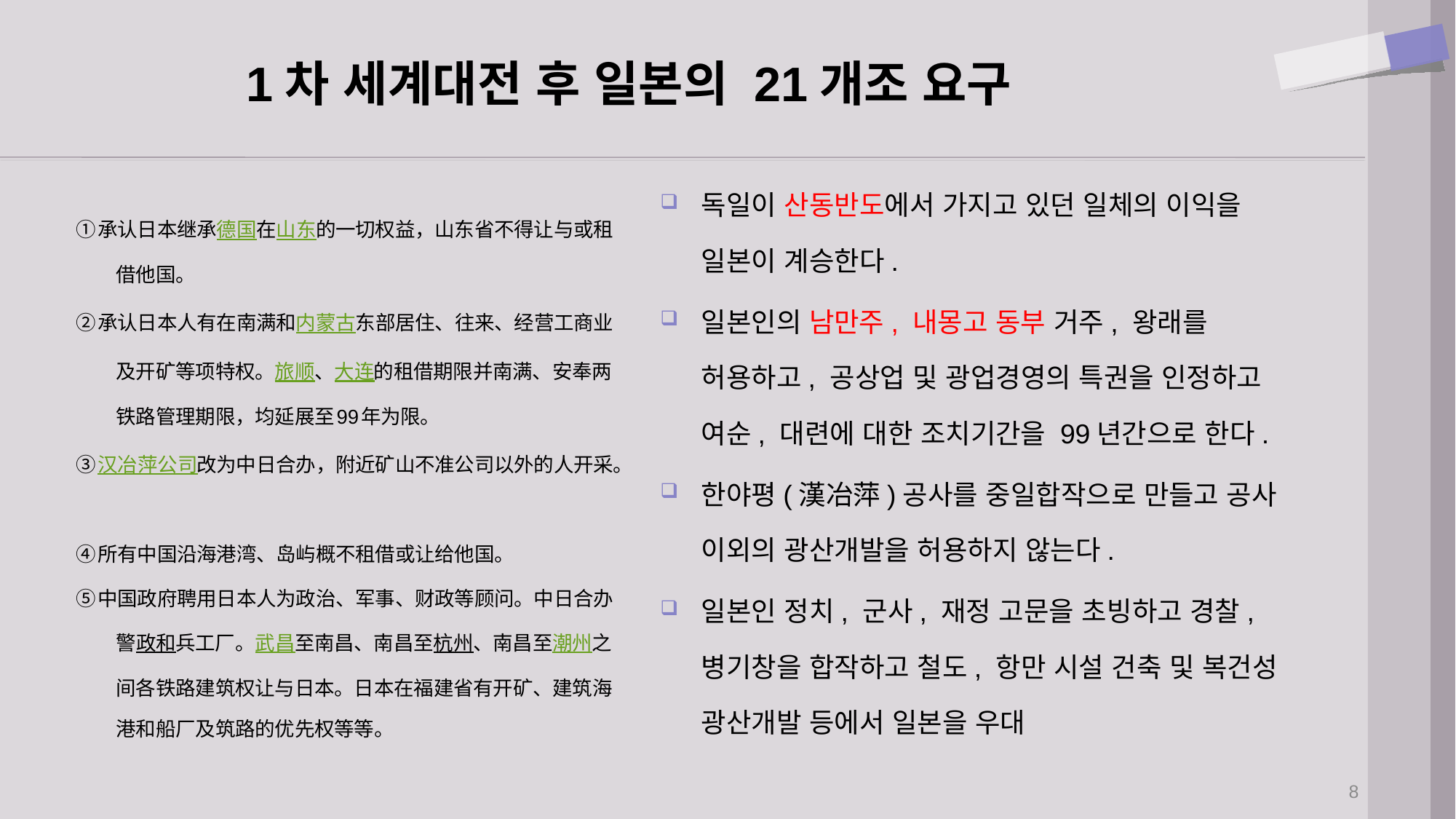

# 1차 세계대전 후 일본의 21개조 요구
독일이 산동반도에서 가지고 있던 일체의 이익을 일본이 계승한다.
일본인의 남만주, 내몽고 동부 거주, 왕래를 허용하고, 공상업 및 광업경영의 특권을 인정하고 여순, 대련에 대한 조치기간을 99년간으로 한다.
한야평(漢冶萍)공사를 중일합작으로 만들고 공사 이외의 광산개발을 허용하지 않는다.
일본인 정치, 군사, 재정 고문을 초빙하고 경찰, 병기창을 합작하고 철도, 항만 시설 건축 및 복건성 광산개발 등에서 일본을 우대
①承认日本继承德国在山东的一切权益，山东省不得让与或租借他国。
②承认日本人有在南满和内蒙古东部居住、往来、经营工商业及开矿等项特权。旅顺、大连的租借期限并南满、安奉两铁路管理期限，均延展至99年为限。
③汉冶萍公司改为中日合办，附近矿山不准公司以外的人开采。
④所有中国沿海港湾、岛屿概不租借或让给他国。
⑤中国政府聘用日本人为政治、军事、财政等顾问。中日合办警政和兵工厂。武昌至南昌、南昌至杭州、南昌至潮州之间各铁路建筑权让与日本。日本在福建省有开矿、建筑海港和船厂及筑路的优先权等等。
8